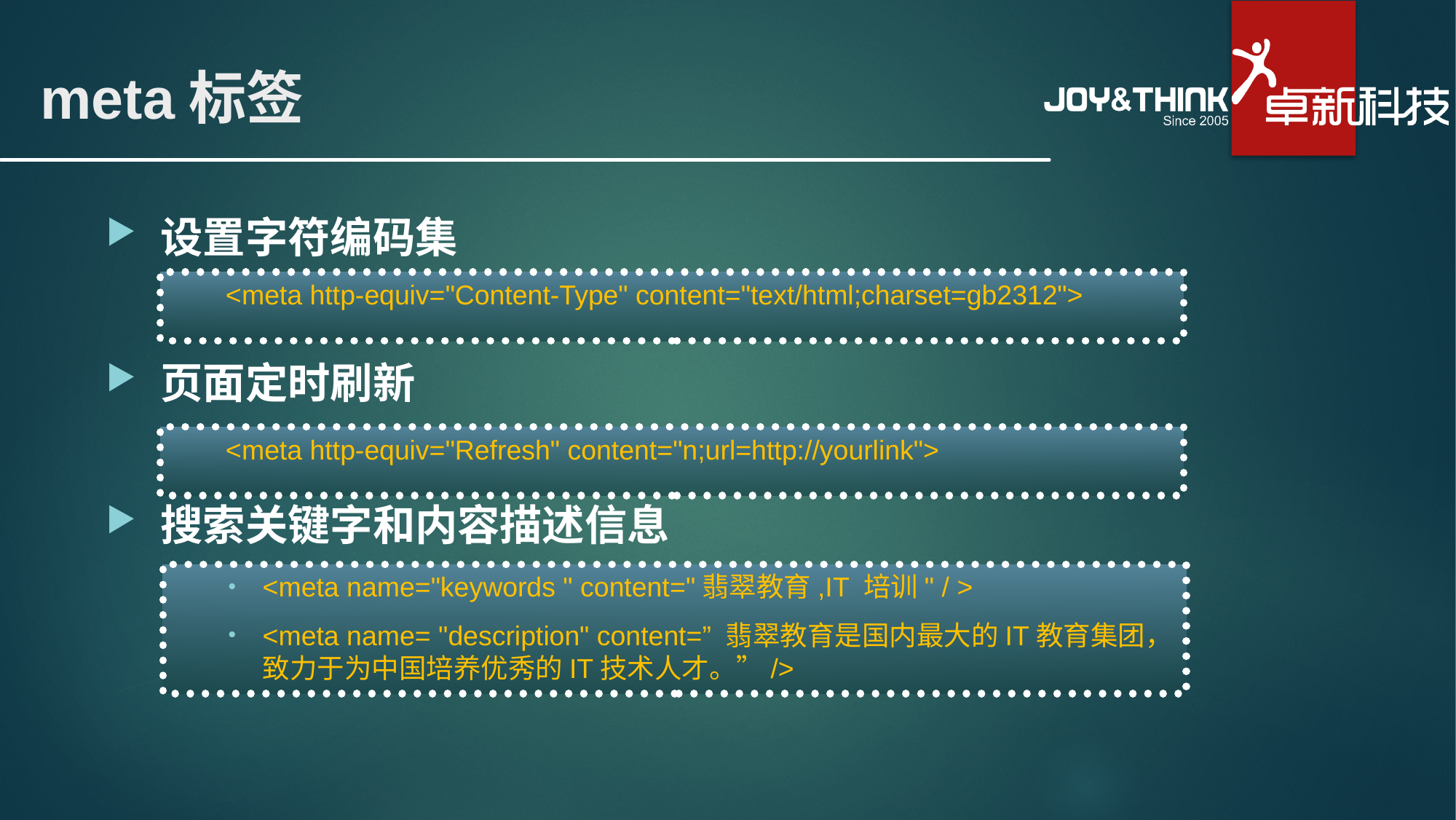

# meta标签
设置字符编码集

页面定时刷新

搜索关键字和内容描述信息

<meta http-equiv="Content-Type" content="text/html;charset=gb2312">
<meta http-equiv="Refresh" content="n;url=http://yourlink">
<meta name="keywords " content="翡翠教育,IT 培训" / >
<meta name= "description" content=” 翡翠教育是国内最大的IT教育集团，致力于为中国培养优秀的IT技术人才。”/>